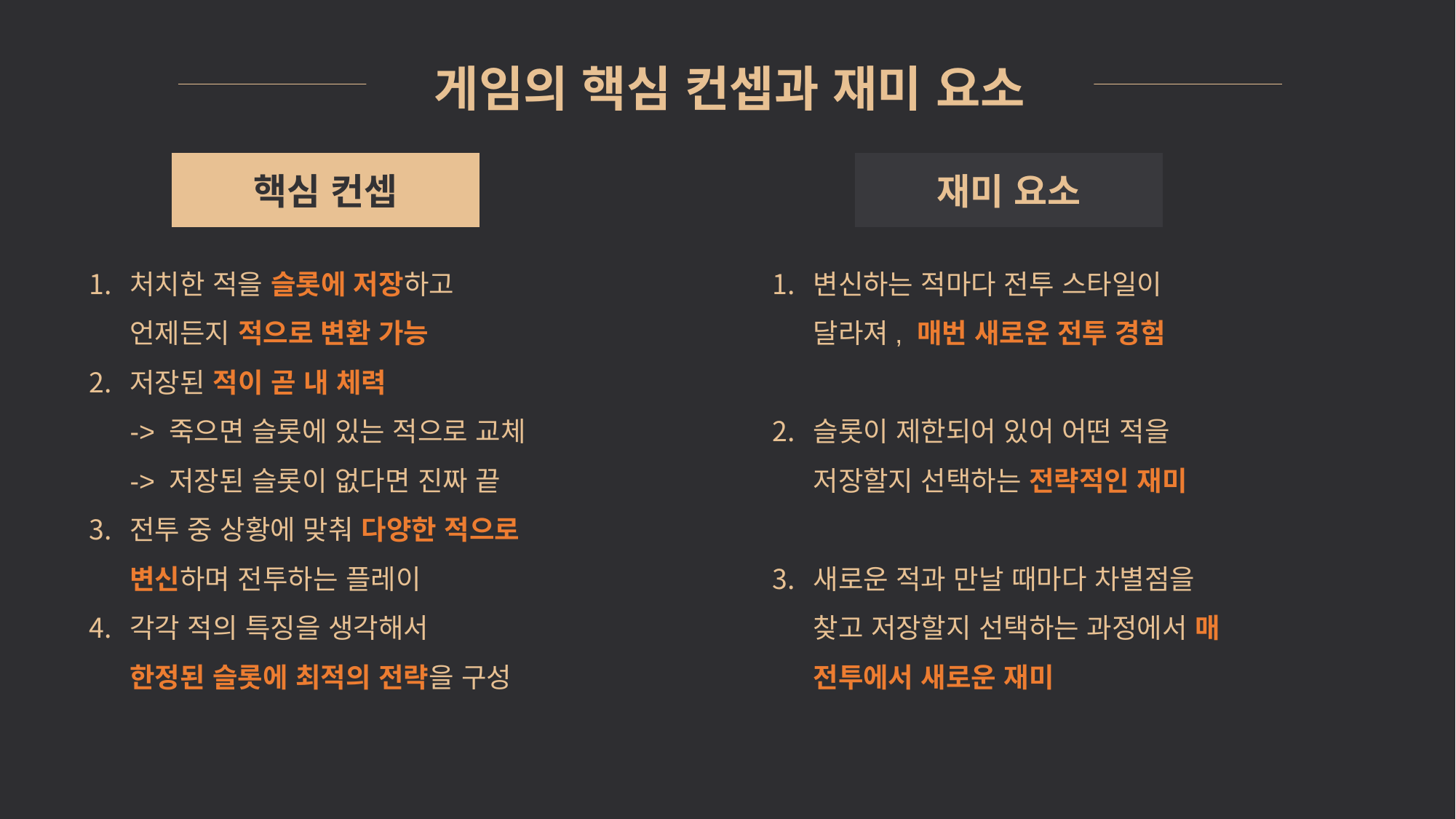

게임의 핵심 컨셉과 재미 요소
핵심 컨셉
재미 요소
처치한 적을 슬롯에 저장하고
언제든지 적으로 변환 가능
저장된 적이 곧 내 체력
-> 죽으면 슬롯에 있는 적으로 교체
-> 저장된 슬롯이 없다면 진짜 끝
전투 중 상황에 맞춰 다양한 적으로 변신하며 전투하는 플레이
각각 적의 특징을 생각해서
한정된 슬롯에 최적의 전략을 구성
변신하는 적마다 전투 스타일이
달라져, 매번 새로운 전투 경험

슬롯이 제한되어 있어 어떤 적을
저장할지 선택하는 전략적인 재미

새로운 적과 만날 때마다 차별점을 찾고 저장할지 선택하는 과정에서 매 전투에서 새로운 재미